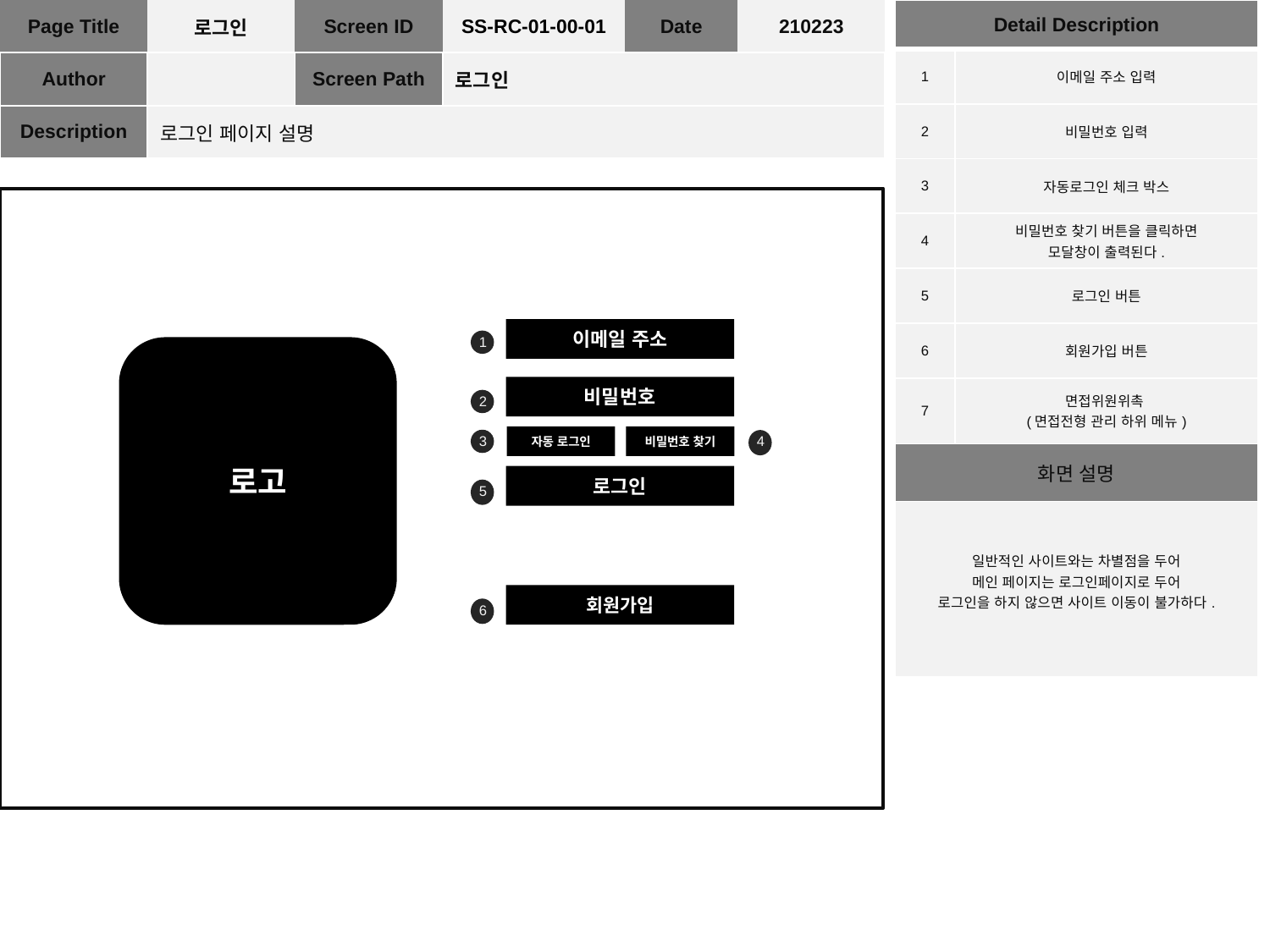

| Page Title | 로그인 | Screen ID | SS-RC-01-00-01 | Date | 210223 |
| --- | --- | --- | --- | --- | --- |
| Author |  | Screen Path | 로그인 |  |  |
| Description | 로그인 페이지 설명 |  |  |  |  |
| Detail Description |  |
| --- | --- |
| 1 | 이메일 주소 입력 |
| 2 | 비밀번호 입력 |
| 3 | 자동로그인 체크 박스 |
| 4 | 비밀번호 찾기 버튼을 클릭하면 모달창이 출력된다. |
| 5 | 로그인 버튼 |
| 6 | 회원가입 버튼 |
| 7 | 면접위원위촉 (면접전형 관리 하위 메뉴) |
| 화면 설명 |  |
| 일반적인 사이트와는 차별점을 두어 메인 페이지는 로그인페이지로 두어 로그인을 하지 않으면 사이트 이동이 불가하다. |  |

이메일 주소
1

로고
비밀번호
2

3

자동 로그인
비밀번호 찾기
4

로그인
5

7

회원가입
8

6

9

10